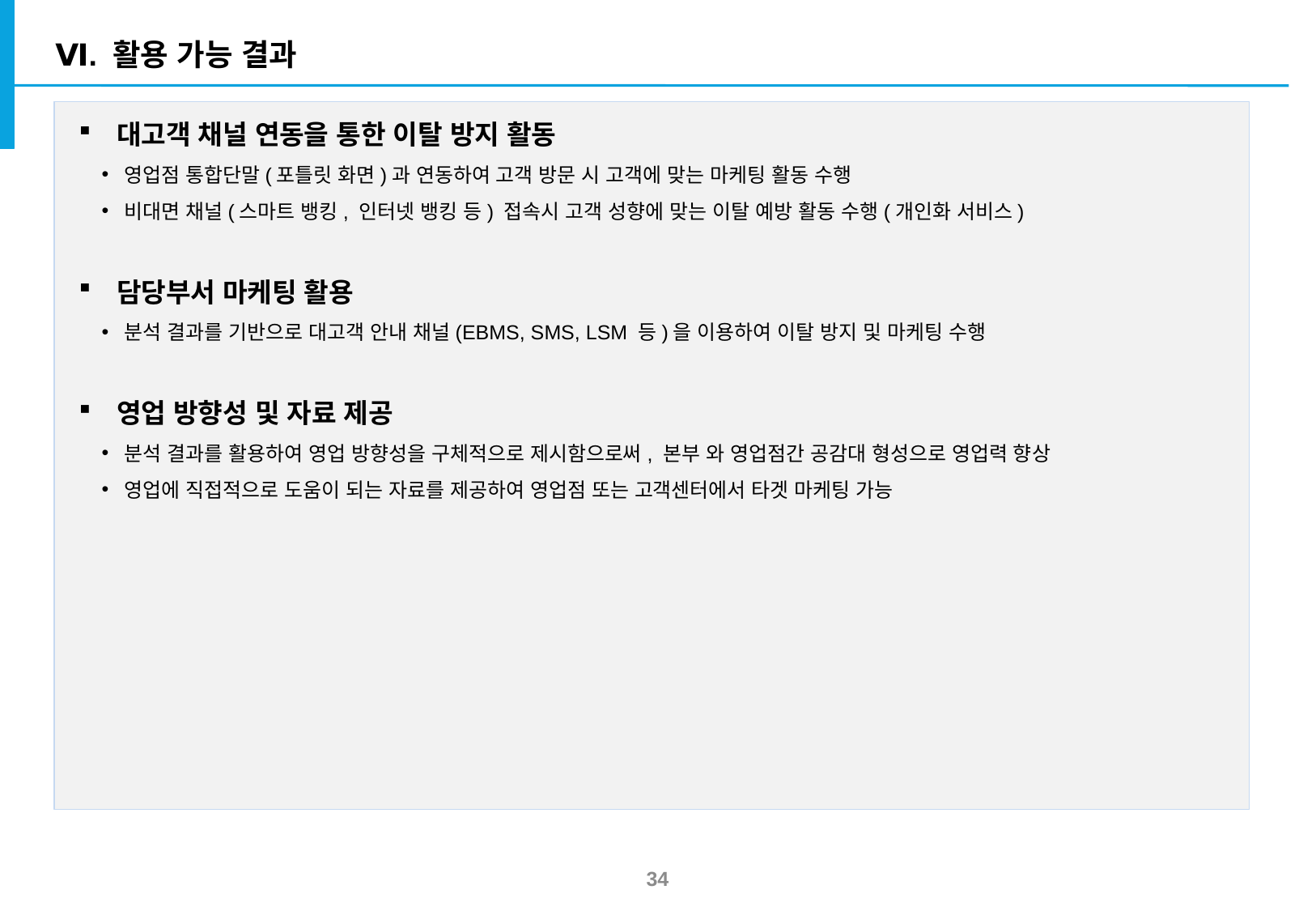

Ⅵ. 활용 가능 결과
대고객 채널 연동을 통한 이탈 방지 활동
영업점 통합단말(포틀릿 화면)과 연동하여 고객 방문 시 고객에 맞는 마케팅 활동 수행
비대면 채널(스마트 뱅킹, 인터넷 뱅킹 등) 접속시 고객 성향에 맞는 이탈 예방 활동 수행(개인화 서비스)

담당부서 마케팅 활용
분석 결과를 기반으로 대고객 안내 채널(EBMS, SMS, LSM 등)을 이용하여 이탈 방지 및 마케팅 수행

영업 방향성 및 자료 제공
분석 결과를 활용하여 영업 방향성을 구체적으로 제시함으로써, 본부 와 영업점간 공감대 형성으로 영업력 향상
영업에 직접적으로 도움이 되는 자료를 제공하여 영업점 또는 고객센터에서 타겟 마케팅 가능

|  |  |
| --- | --- |
34